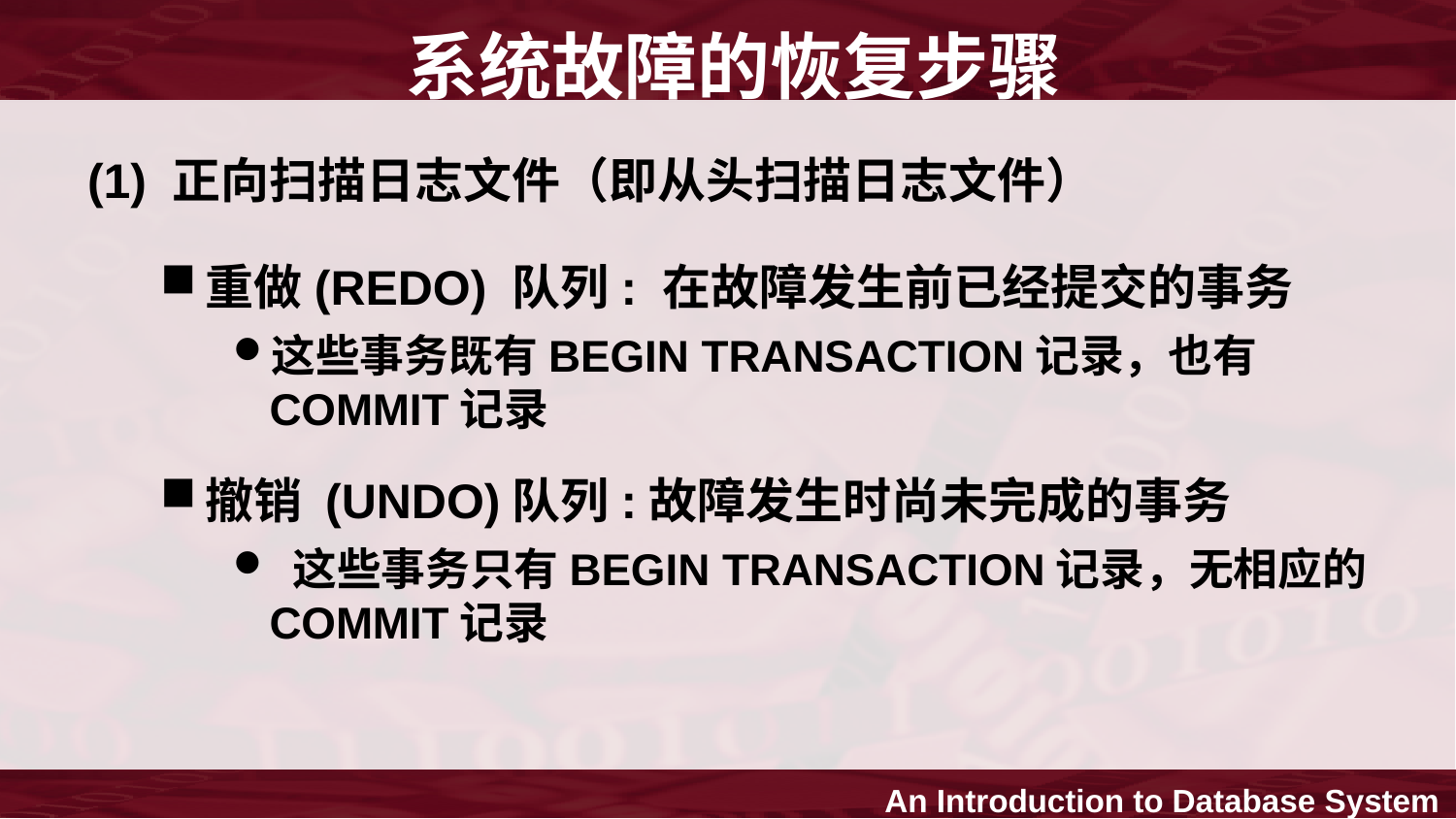

系统故障的恢复步骤
(1) 正向扫描日志文件（即从头扫描日志文件）
重做(REDO) 队列: 在故障发生前已经提交的事务
这些事务既有BEGIN TRANSACTION记录，也有COMMIT记录
撤销 (UNDO)队列:故障发生时尚未完成的事务
 这些事务只有BEGIN TRANSACTION记录，无相应的COMMIT记录